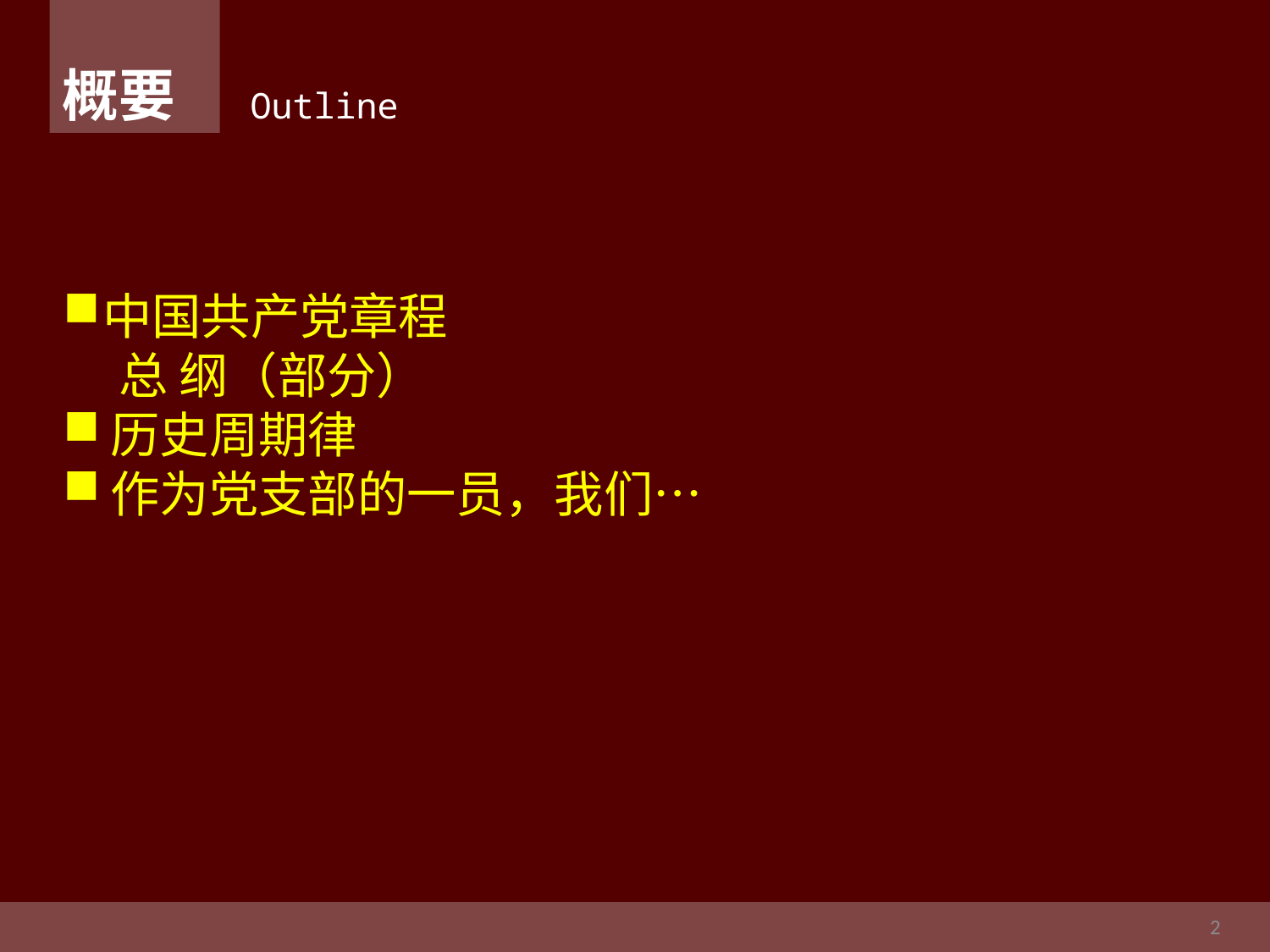

概要
Outline
中国共产党章程
    总 纲（部分）
历史周期律
作为党支部的一员，我们…

2